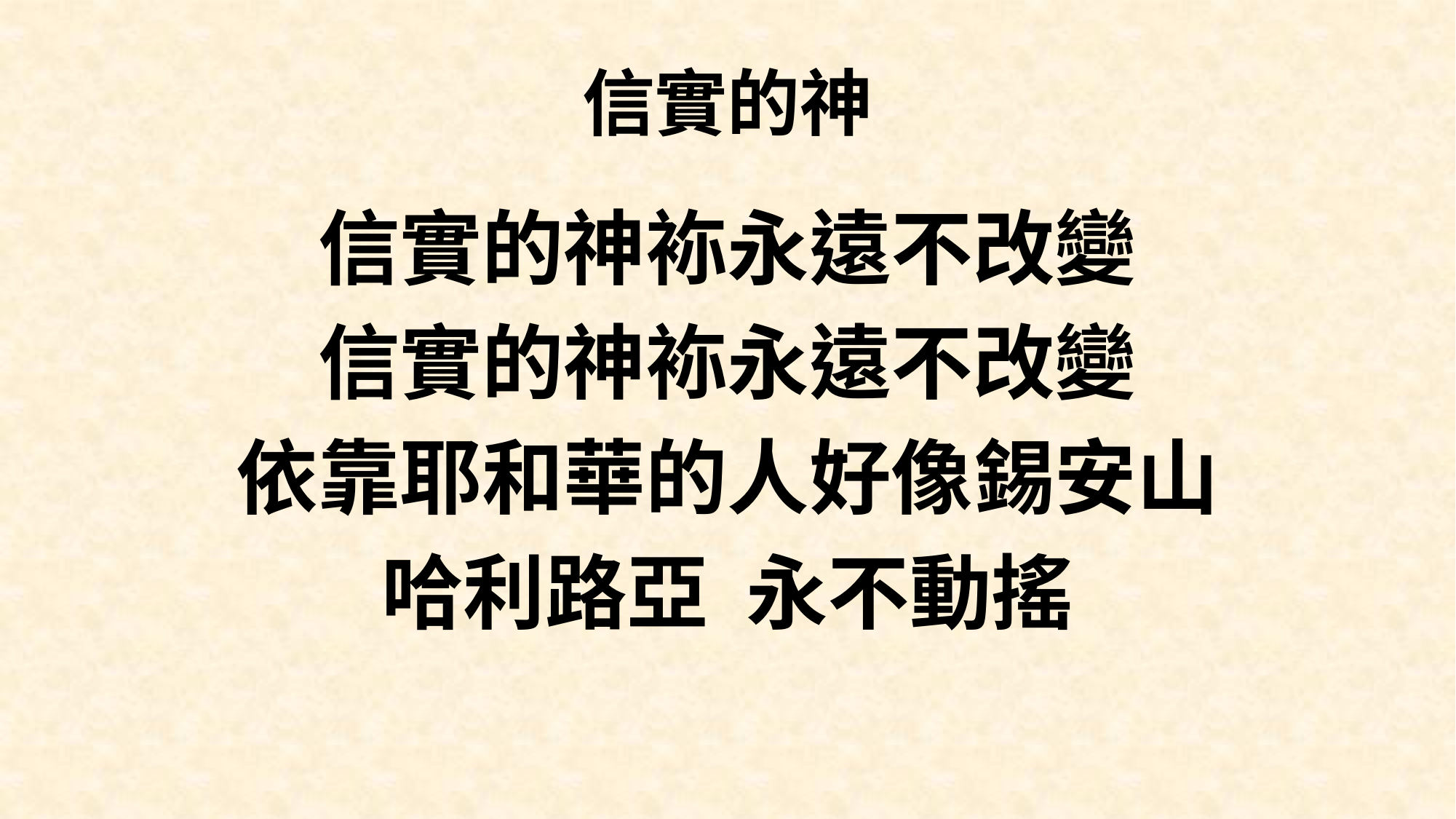

# 信實的神
信實的神袮永遠不改變
信實的神袮永遠不改變
依靠耶和華的人好像錫安山
哈利路亞  永不動搖